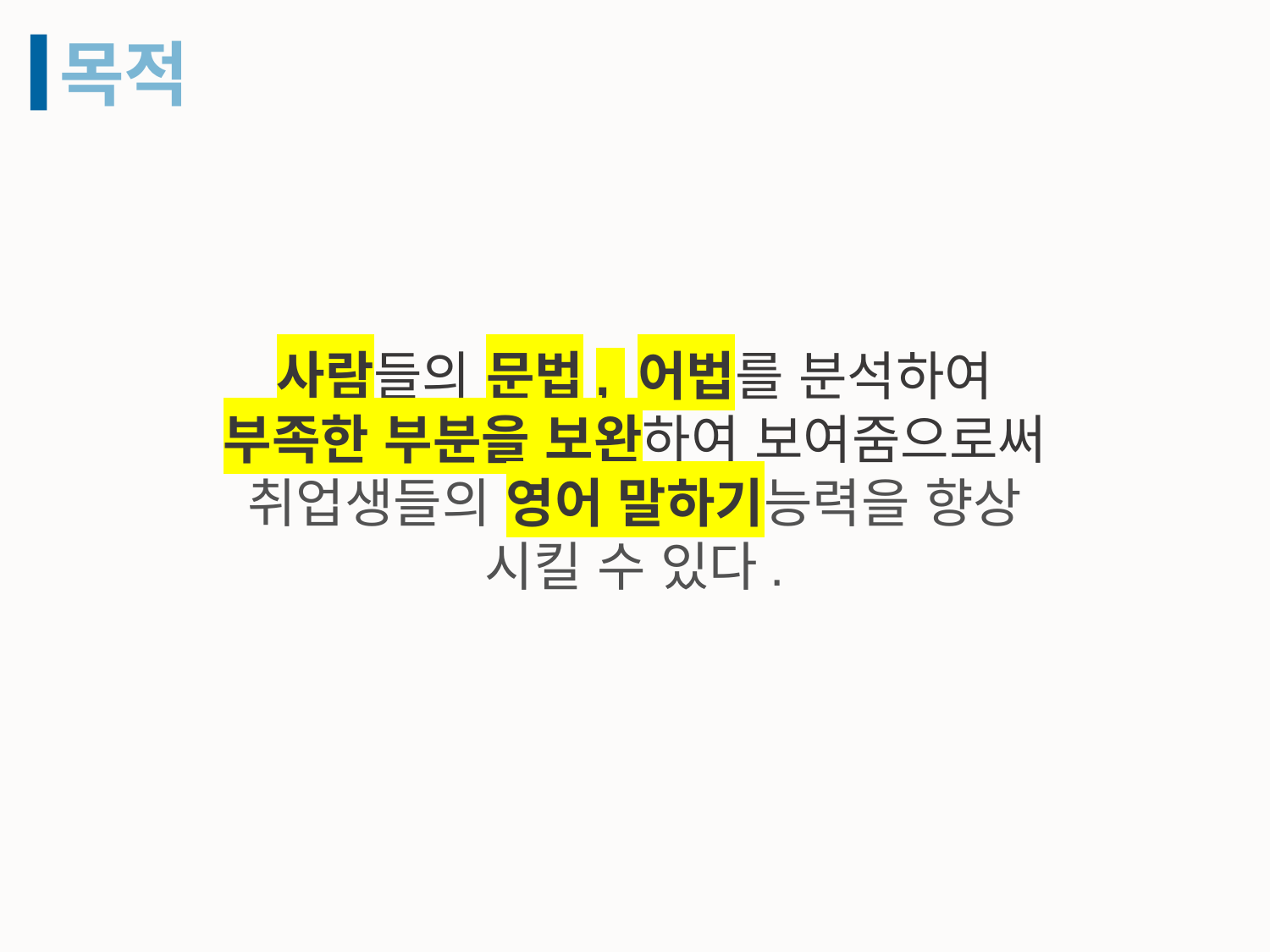

목적

사람들의 문법, 어법를 분석하여
부족한 부분을 보완하여 보여줌으로써
취업생들의 영어 말하기능력을 향상 시킬 수 있다.